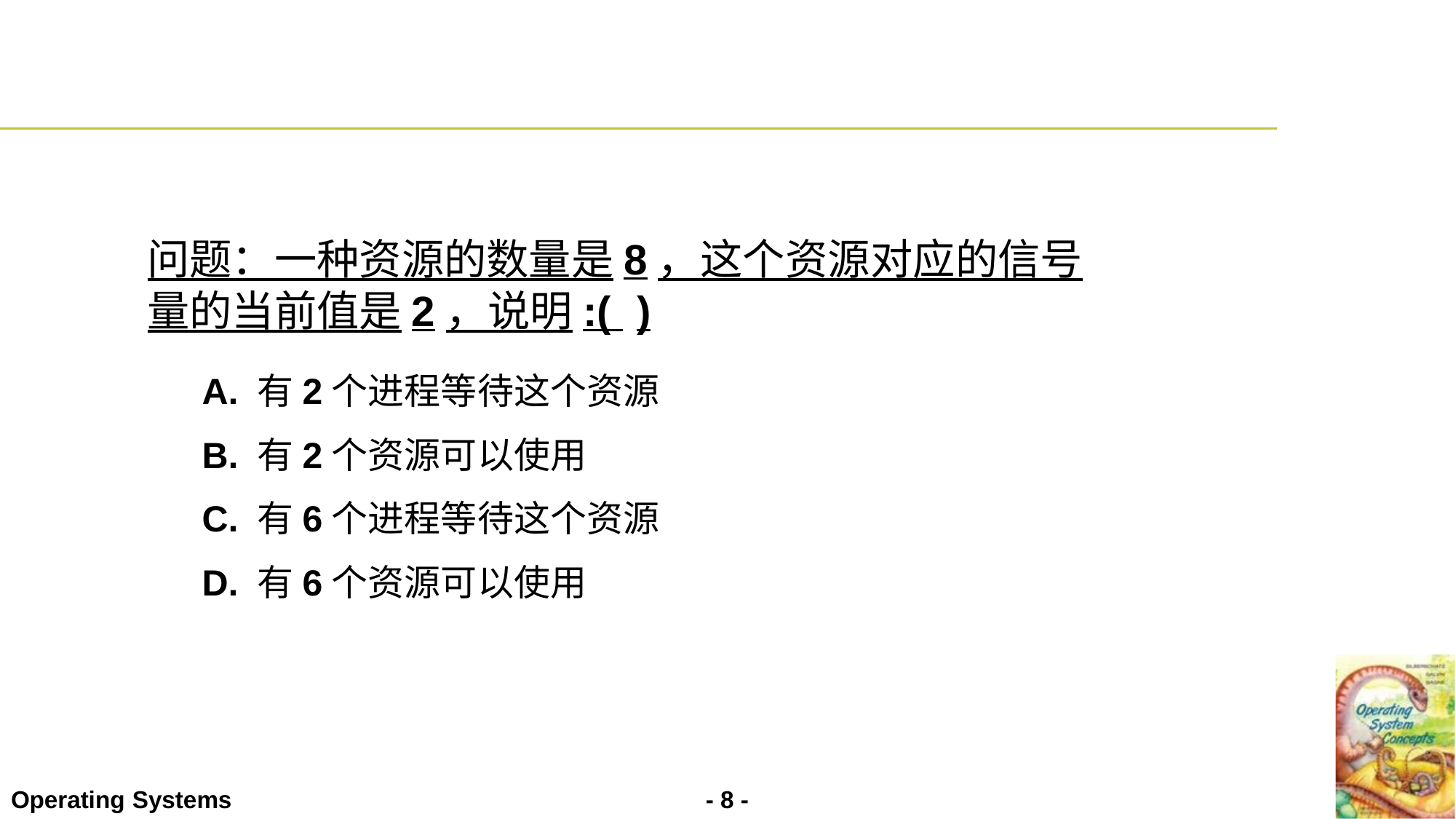

问题：一种资源的数量是8，这个资源对应的信号
量的当前值是2，说明:( )
A. 有2个进程等待这个资源
B. 有2个资源可以使用
C. 有6个进程等待这个资源
D. 有6个资源可以使用

- 8 -
Operating Systems